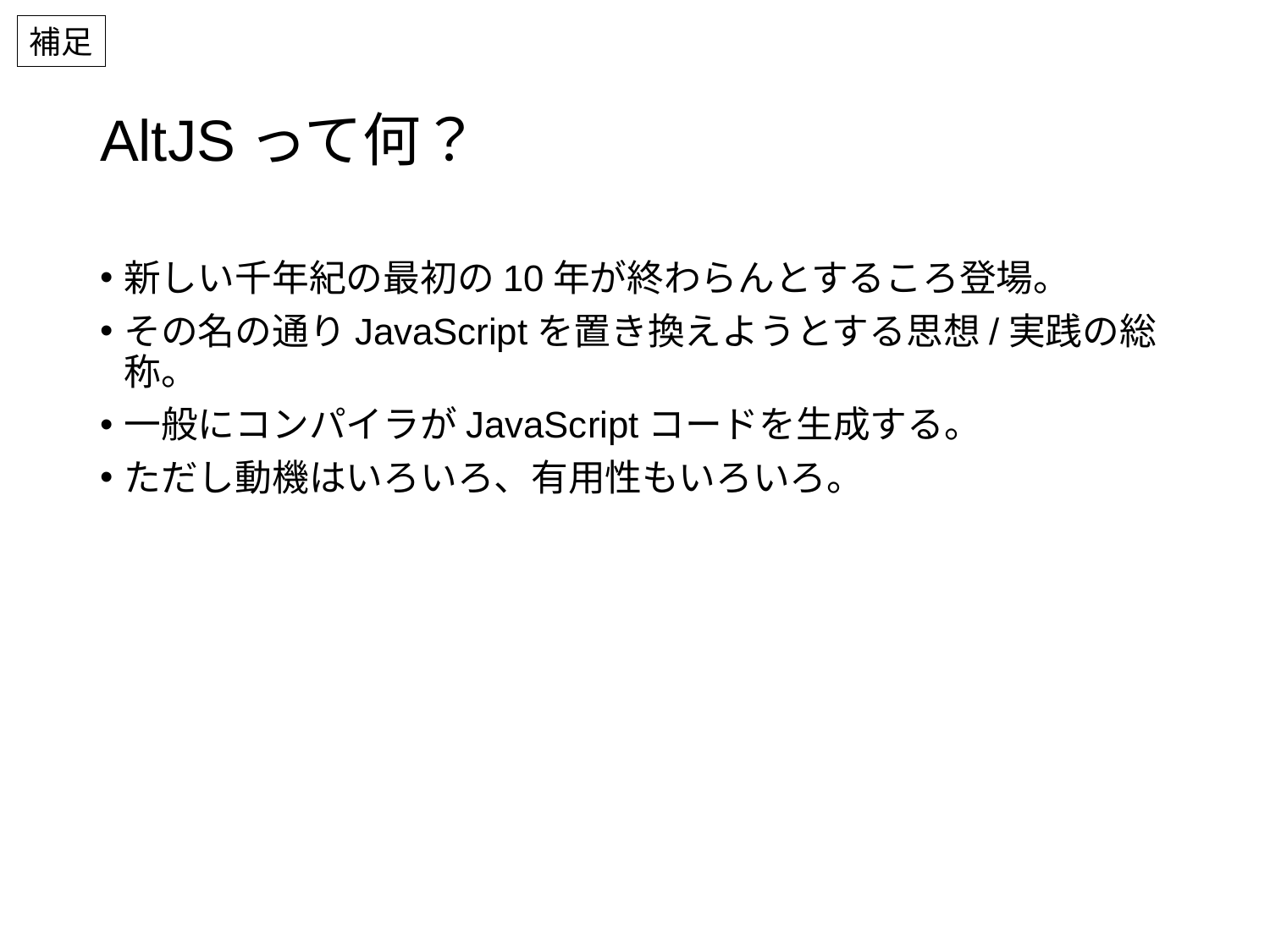

補足
# AltJSって何？
新しい千年紀の最初の10年が終わらんとするころ登場。
その名の通りJavaScriptを置き換えようとする思想/実践の総称。
一般にコンパイラがJavaScriptコードを生成する。
ただし動機はいろいろ、有用性もいろいろ。